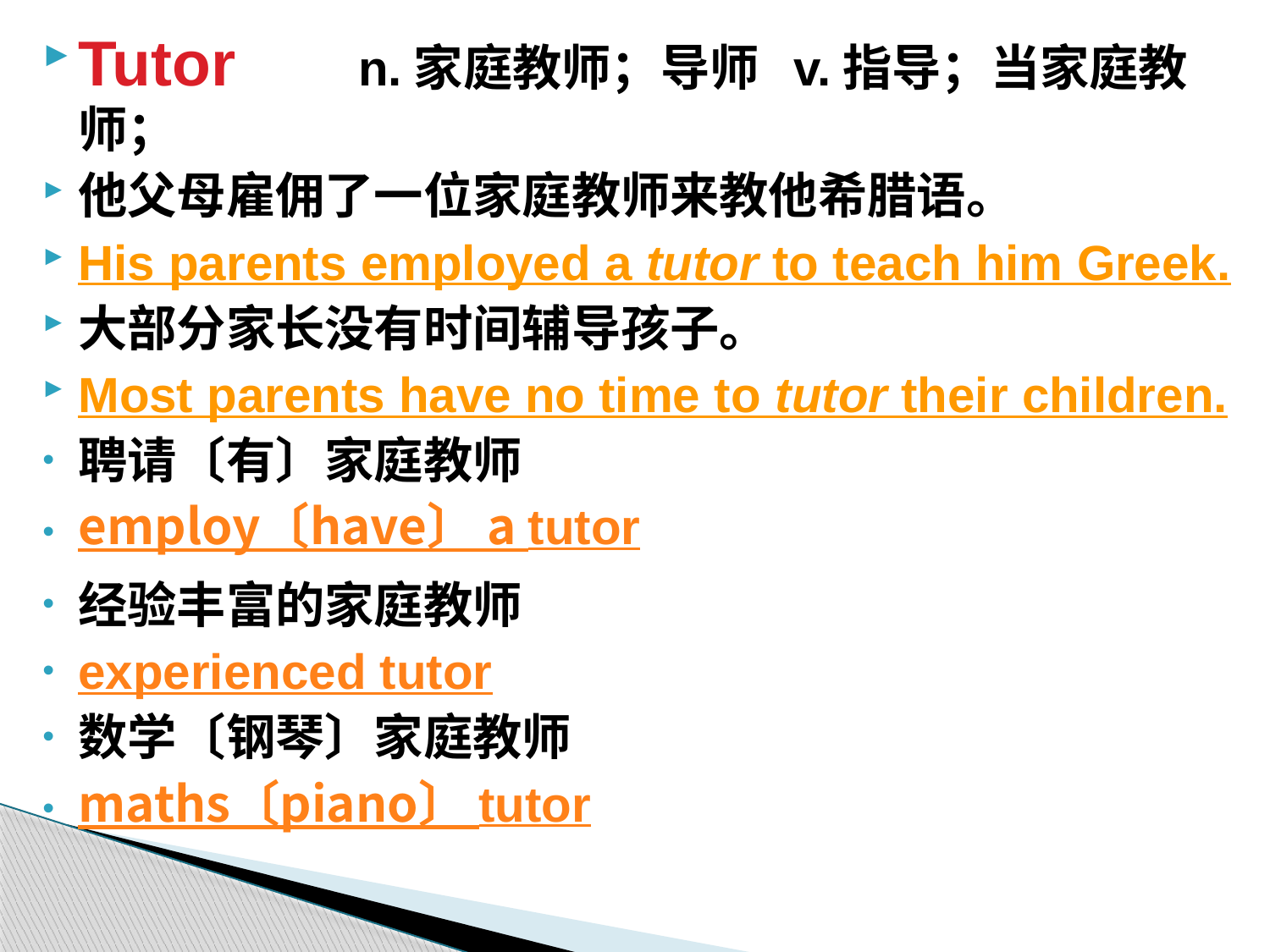

Tutor  　 n.家庭教师；导师  v.指导；当家庭教师；
他父母雇佣了一位家庭教师来教他希腊语。
His parents employed a tutor to teach him Greek.
大部分家长没有时间辅导孩子。
Most parents have no time to tutor their children.
聘请〔有〕家庭教师
employ〔have〕 a tutor
经验丰富的家庭教师
experienced tutor
数学〔钢琴〕家庭教师
maths〔piano〕 tutor